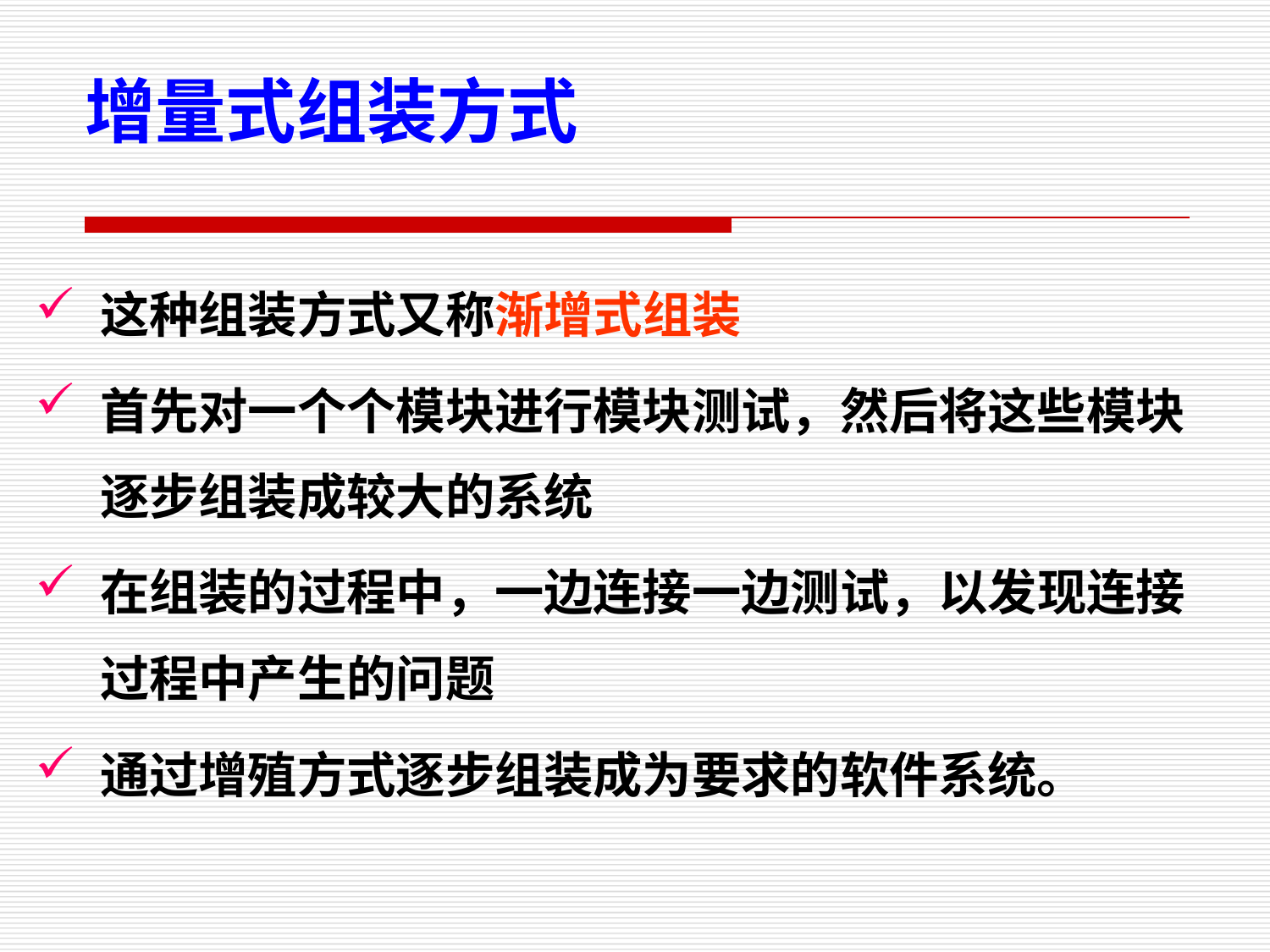

增量式组装方式
这种组装方式又称渐增式组装
首先对一个个模块进行模块测试，然后将这些模块逐步组装成较大的系统
在组装的过程中，一边连接一边测试，以发现连接过程中产生的问题
通过增殖方式逐步组装成为要求的软件系统。